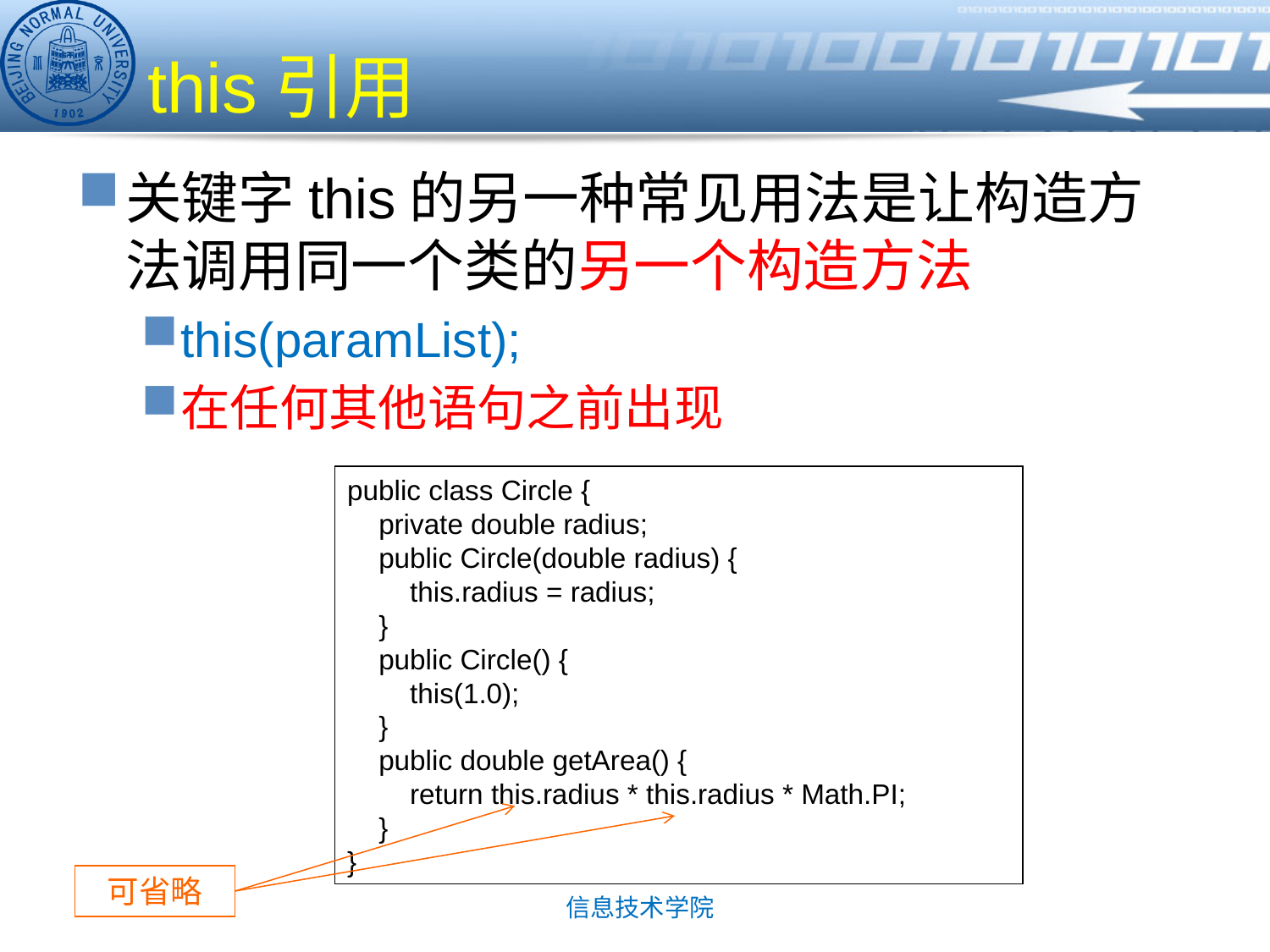

# this引用
关键字this的另一种常见用法是让构造方法调用同一个类的另一个构造方法
this(paramList);
在任何其他语句之前出现

public class Circle {
    private double radius;
    public Circle(double radius) {
        this.radius = radius;
    }
    public Circle() {
        this(1.0);
    }
    public double getArea() {
        return this.radius * this.radius * Math.PI;
    }
}
可省略
39